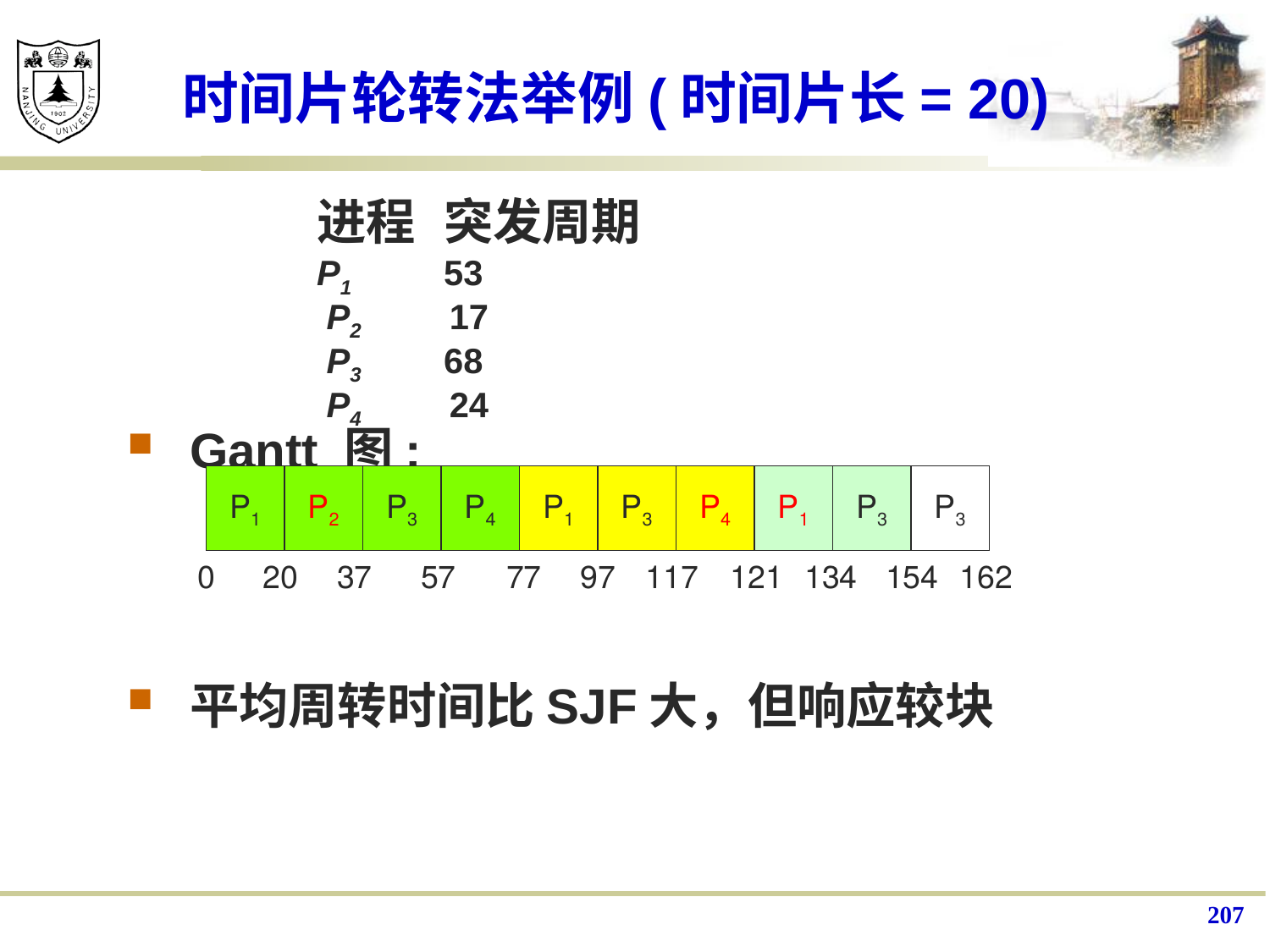

# 时间片轮转法举例(时间片长= 20)
		进程	突发周期
		P1	53
		 P2	 17
		 P3	68
		 P4	 24
Gantt 图:
平均周转时间比SJF大，但响应较块

P1
P2
P3
P4
P1
P3
P4
P1
P3
P3
0
20
37
57
77
97
117
121
134
154
162
207